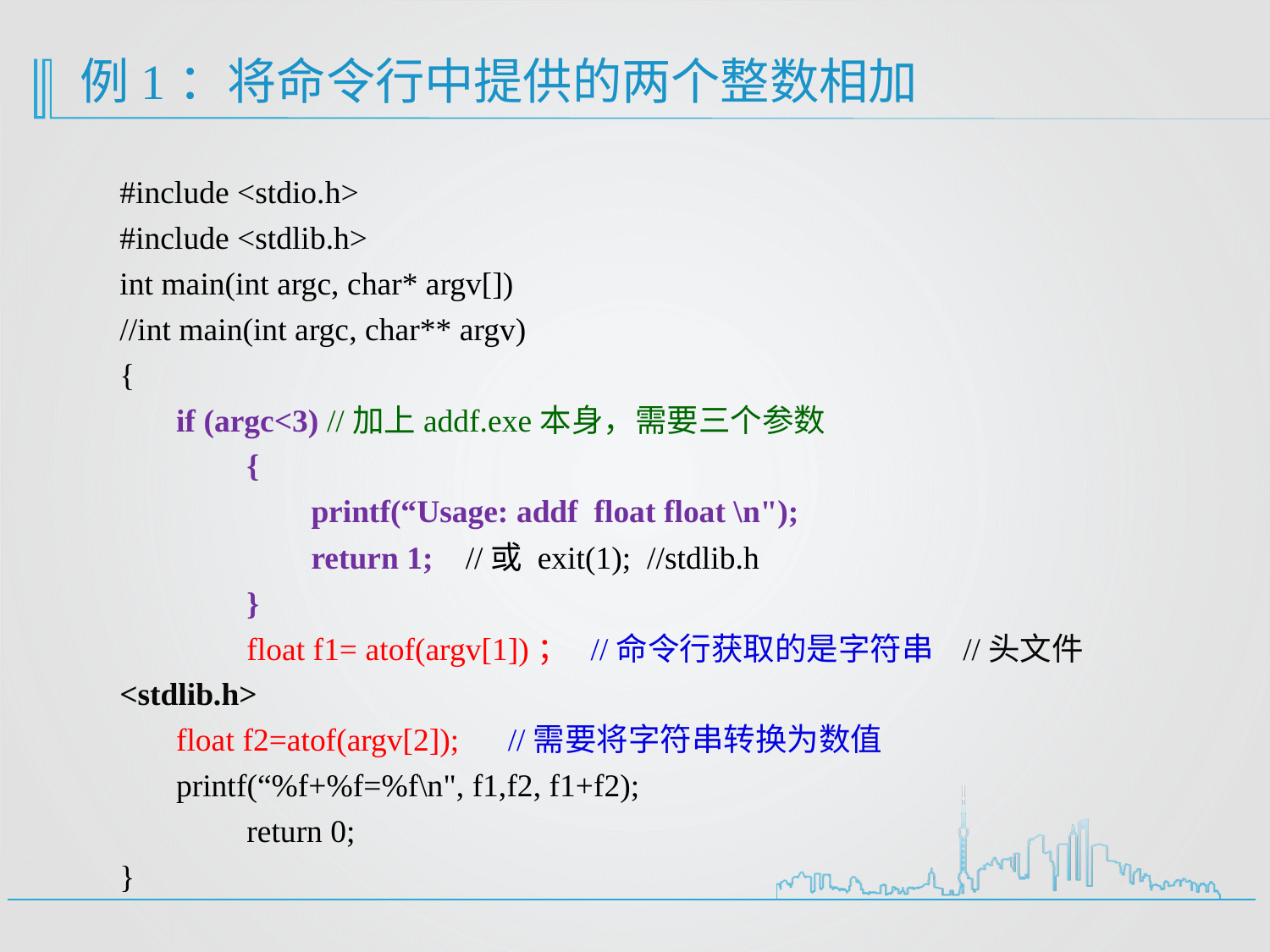

# 例1：将命令行中提供的两个整数相加
#include <stdio.h>
#include <stdlib.h>
int main(int argc, char* argv[])
//int main(int argc, char** argv)
{
       if (argc<3) //加上addf.exe本身，需要三个参数
	{
	        printf(“Usage: addf  float float \n");
	        return 1;    //或 exit(1);  //stdlib.h
	}
	float f1= atof(argv[1])；  //命令行获取的是字符串   //头文件<stdlib.h>
       float f2=atof(argv[2]);      //需要将字符串转换为数值
       printf(“%f+%f=%f\n", f1,f2, f1+f2);
	return 0;
}